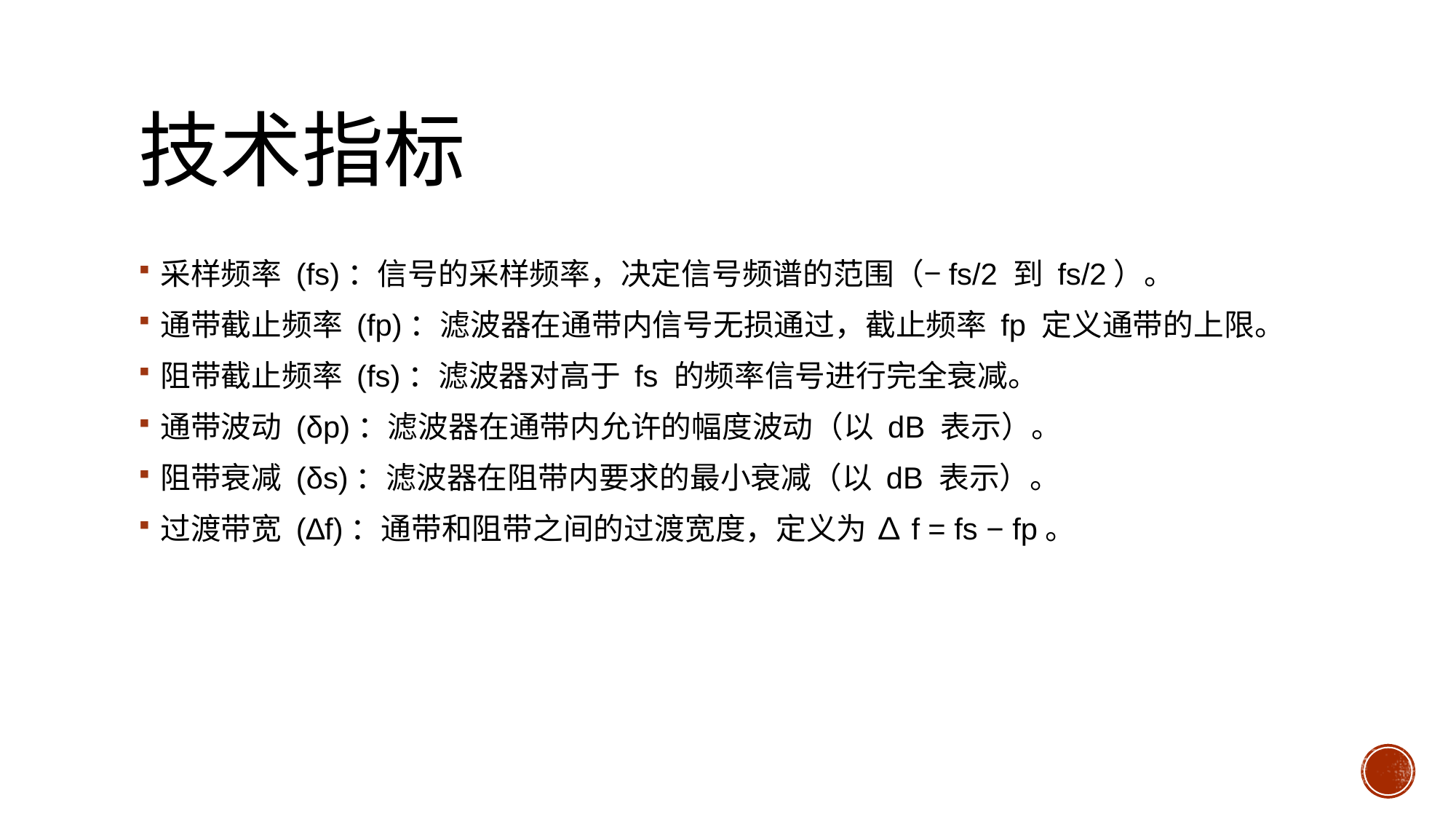

# 技术指标
采样频率 (fs)：信号的采样频率，决定信号频谱的范围（−fs/2 到 fs/2）。
通带截止频率 (fp)：滤波器在通带内信号无损通过，截止频率 fp 定义通带的上限。
阻带截止频率 (fs)：滤波器对高于 fs 的频率信号进行完全衰减。
通带波动 (δp)：滤波器在通带内允许的幅度波动（以 dB 表示）。
阻带衰减 (δs)：滤波器在阻带内要求的最小衰减（以 dB 表示）。
过渡带宽 (∆f)：通带和阻带之间的过渡宽度，定义为 ∆f = fs − fp。